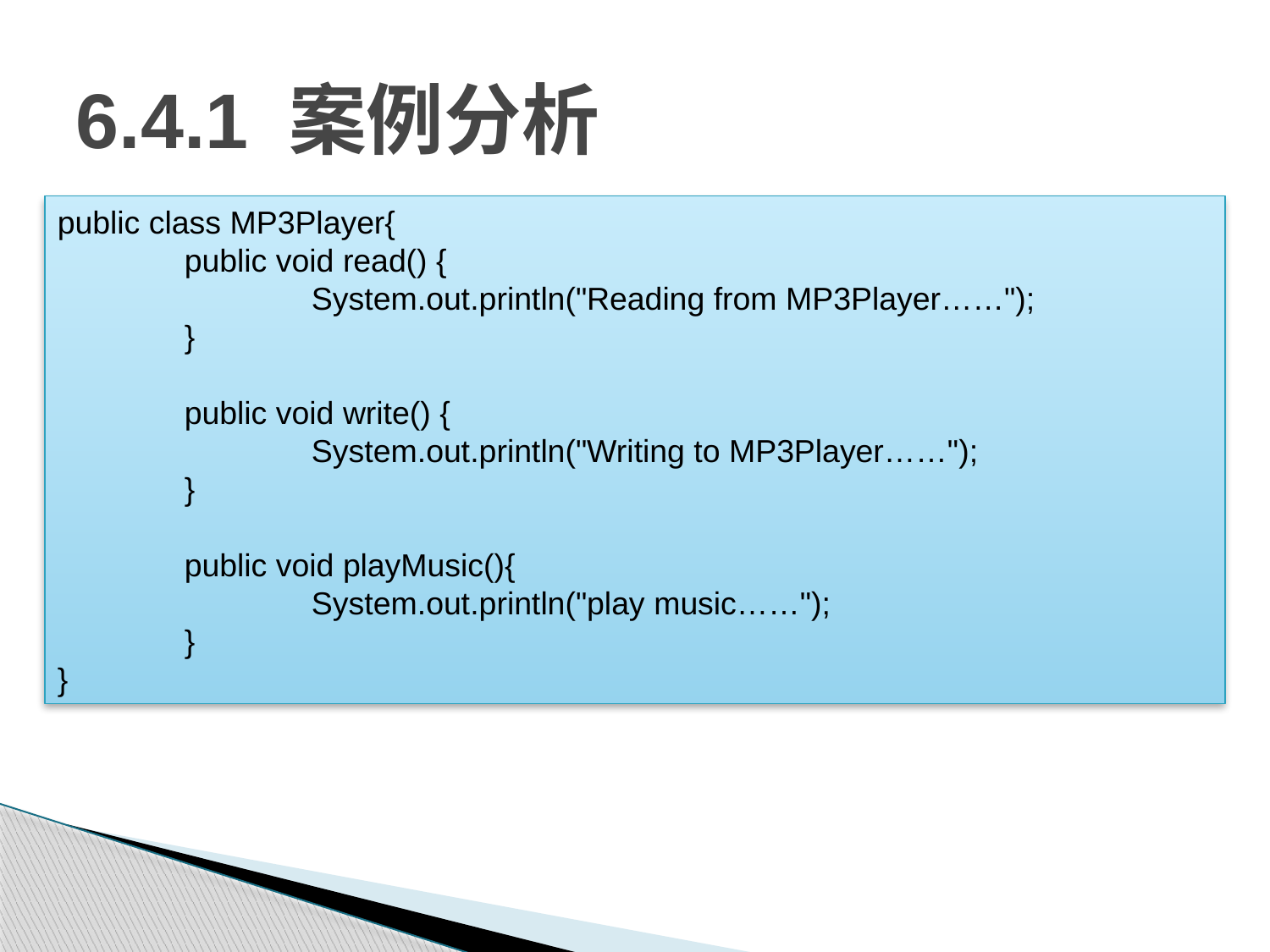

# 6.4.1 案例分析
public class MP3Player{
	public void read() {
		System.out.println("Reading from MP3Player……");
	}

	public void write() {
		System.out.println("Writing to MP3Player……");
	}

	public void playMusic(){
		System.out.println("play music……");
	}
}